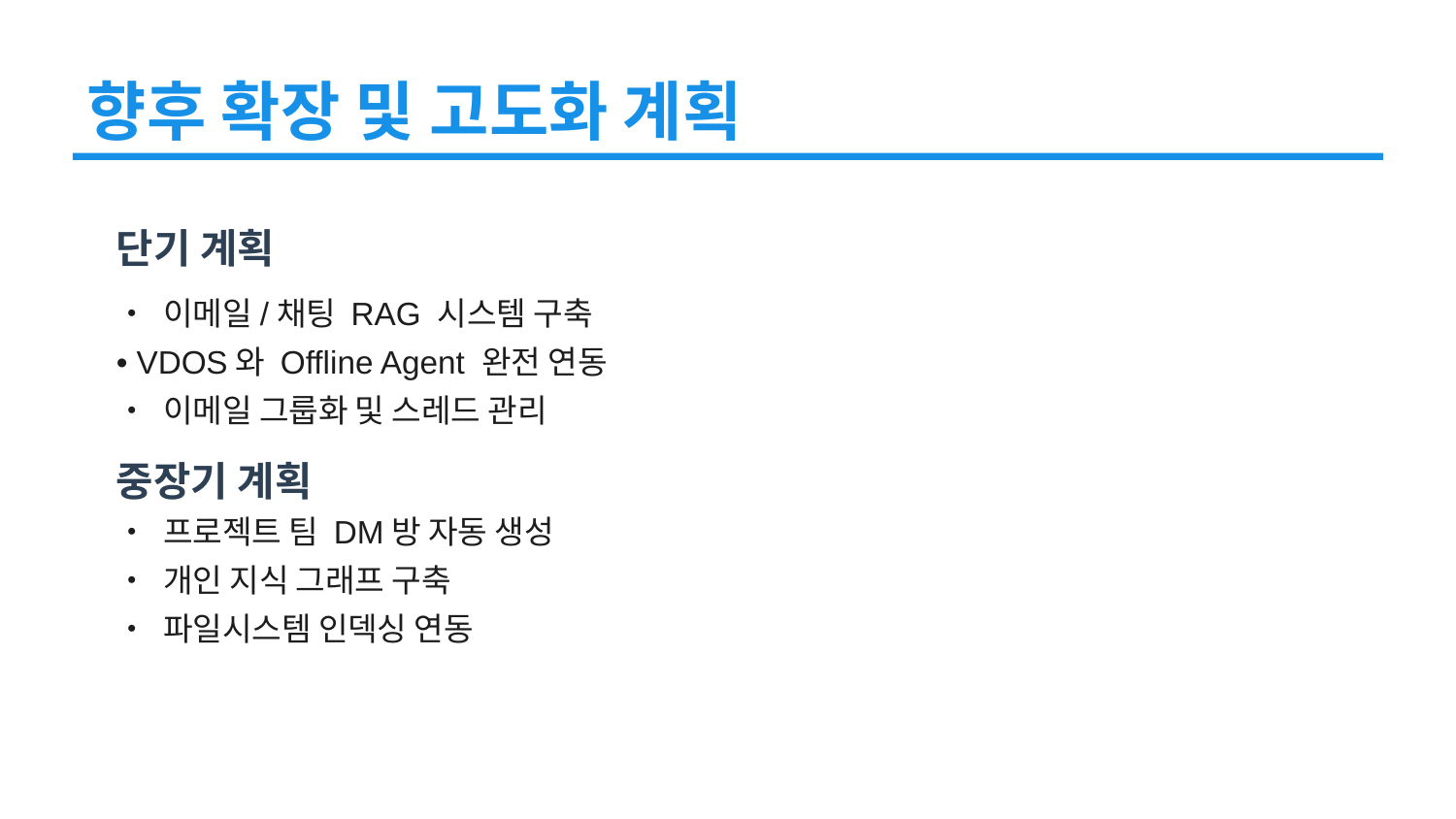

향후 확장 및 고도화 계획

단기 계획
• 이메일/채팅 RAG 시스템 구축
• VDOS와 Offline Agent 완전 연동
• 이메일 그룹화 및 스레드 관리
중장기 계획
• 프로젝트 팀 DM방 자동 생성
• 개인 지식 그래프 구축
• 파일시스템 인덱싱 연동